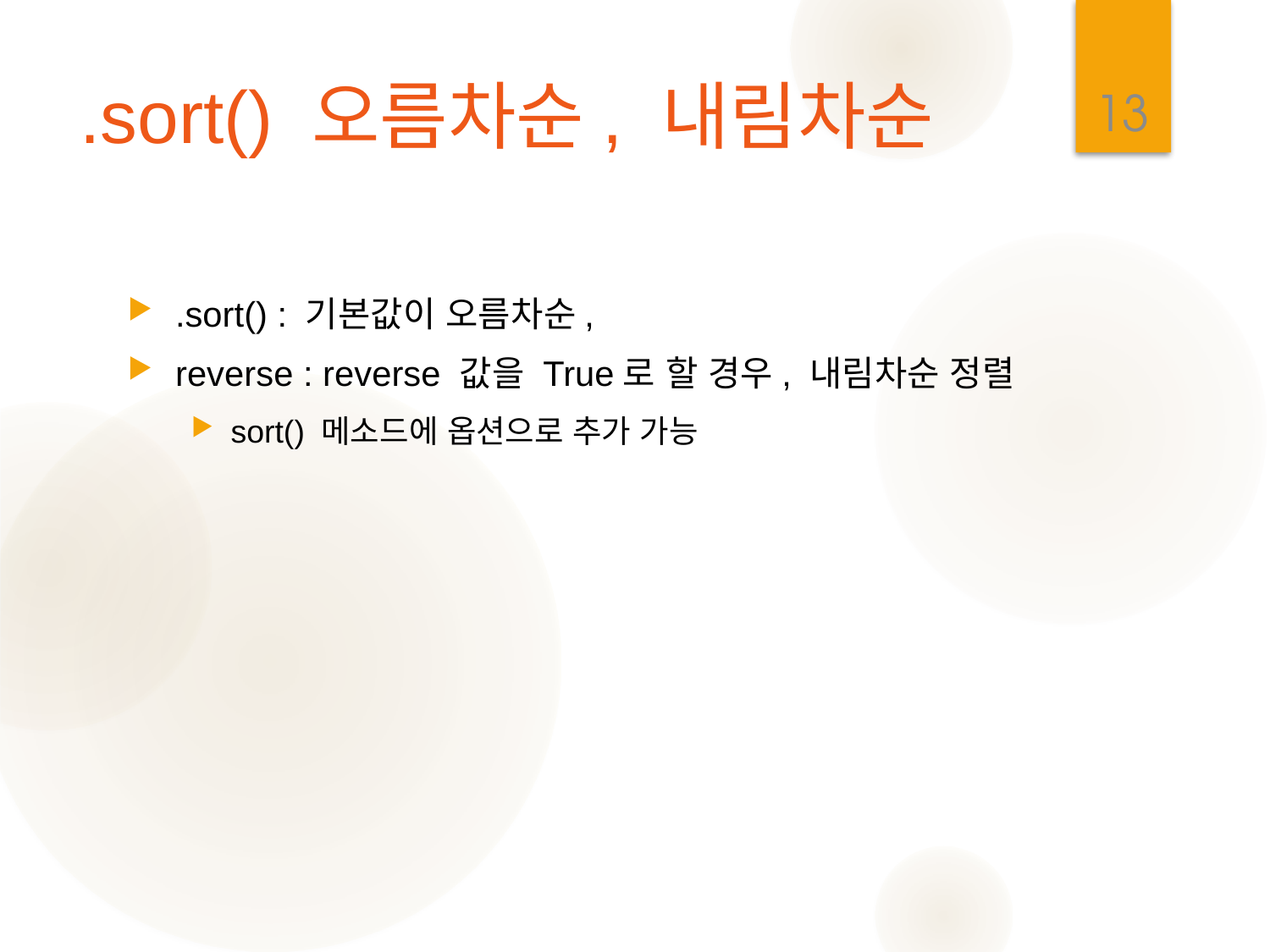

13
# .sort() 오름차순, 내림차순
.sort() : 기본값이 오름차순,
reverse : reverse 값을 True로 할 경우, 내림차순 정렬
sort() 메소드에 옵션으로 추가 가능